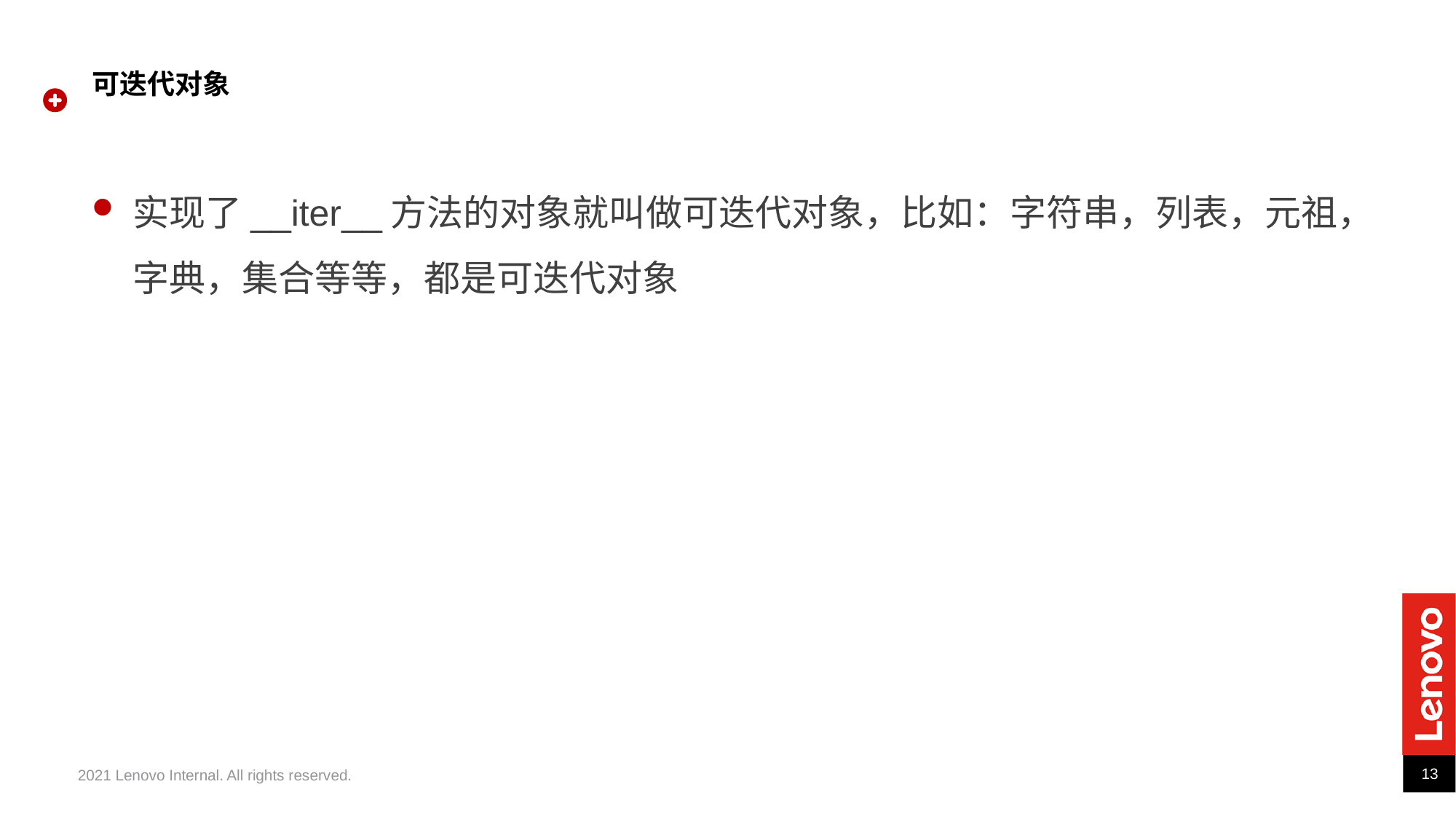

# 可迭代对象
实现了__iter__方法的对象就叫做可迭代对象，比如：字符串，列表，元祖，字典，集合等等，都是可迭代对象